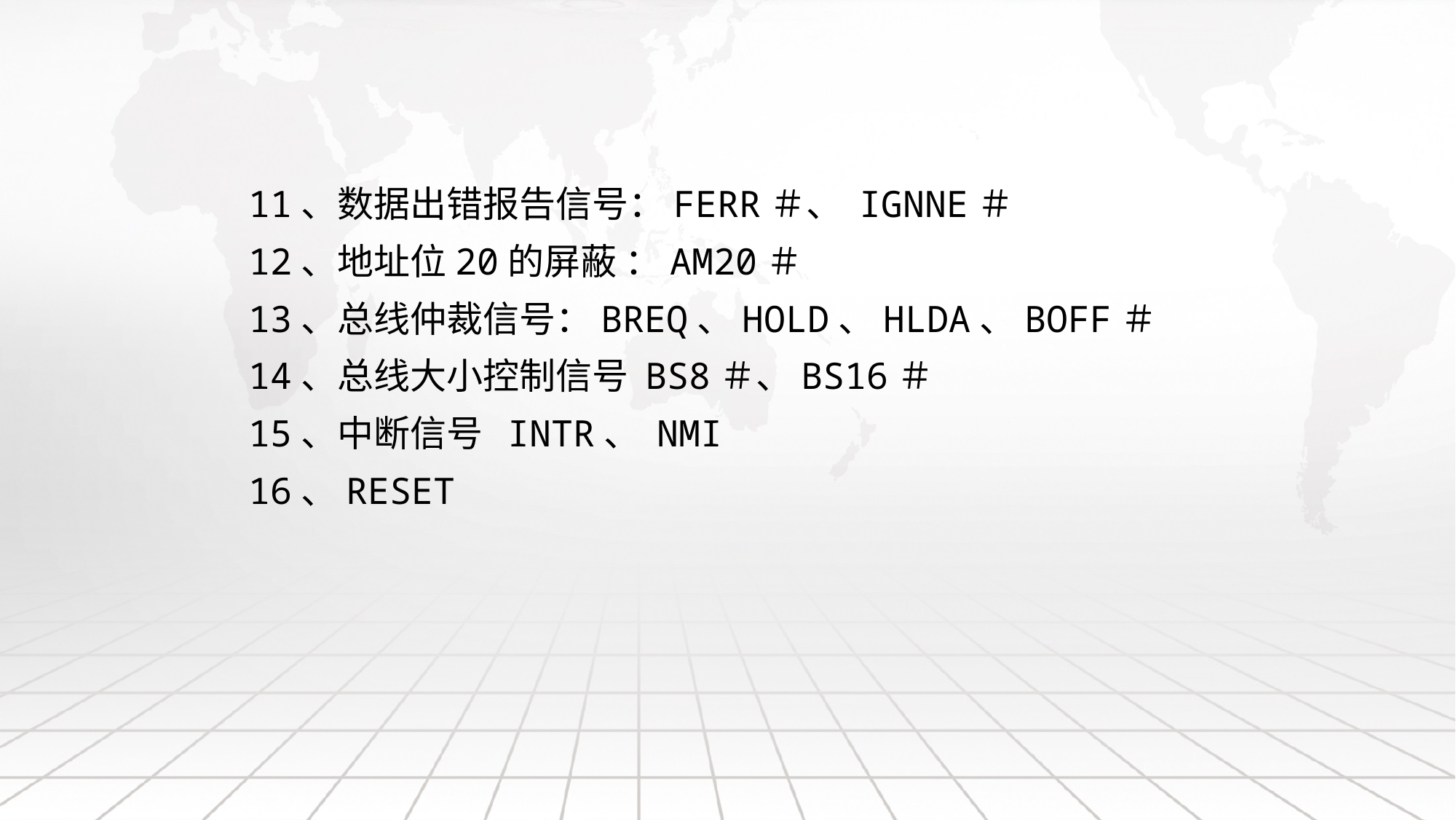

11、数据出错报告信号：FERR＃、 IGNNE＃
12、地址位20的屏蔽 ：AM20＃
13、总线仲裁信号：BREQ、HOLD、HLDA、BOFF＃
14、总线大小控制信号 BS8＃、BS16＃
15、中断信号  INTR、 NMI
16、RESET